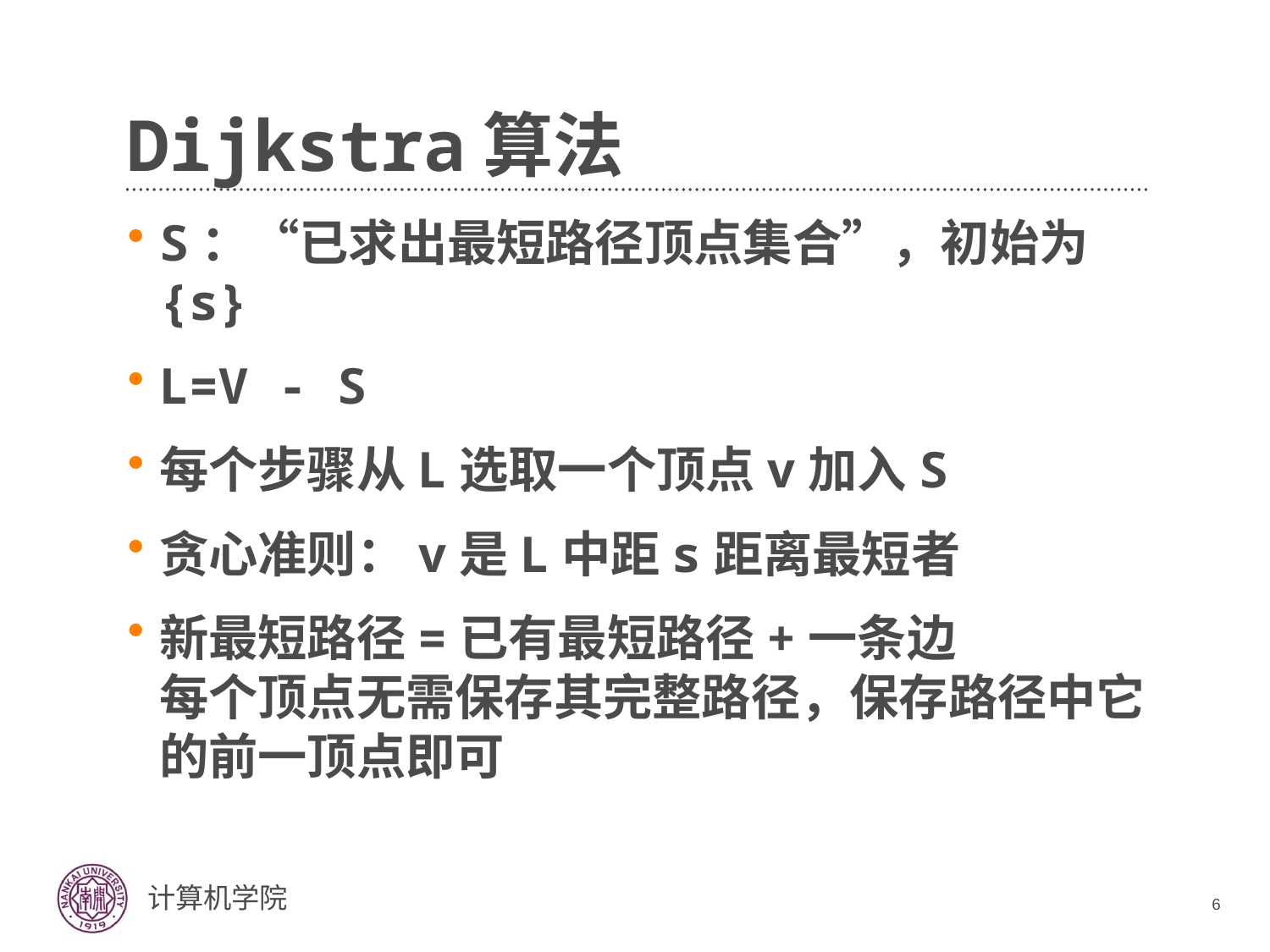

# Dijkstra算法
S：“已求出最短路径顶点集合”，初始为{s}
L=V - S
每个步骤从L选取一个顶点v加入S
贪心准则：v是L中距s距离最短者
新最短路径=已有最短路径+一条边
每个顶点无需保存其完整路径，保存路径中它的前一顶点即可
6